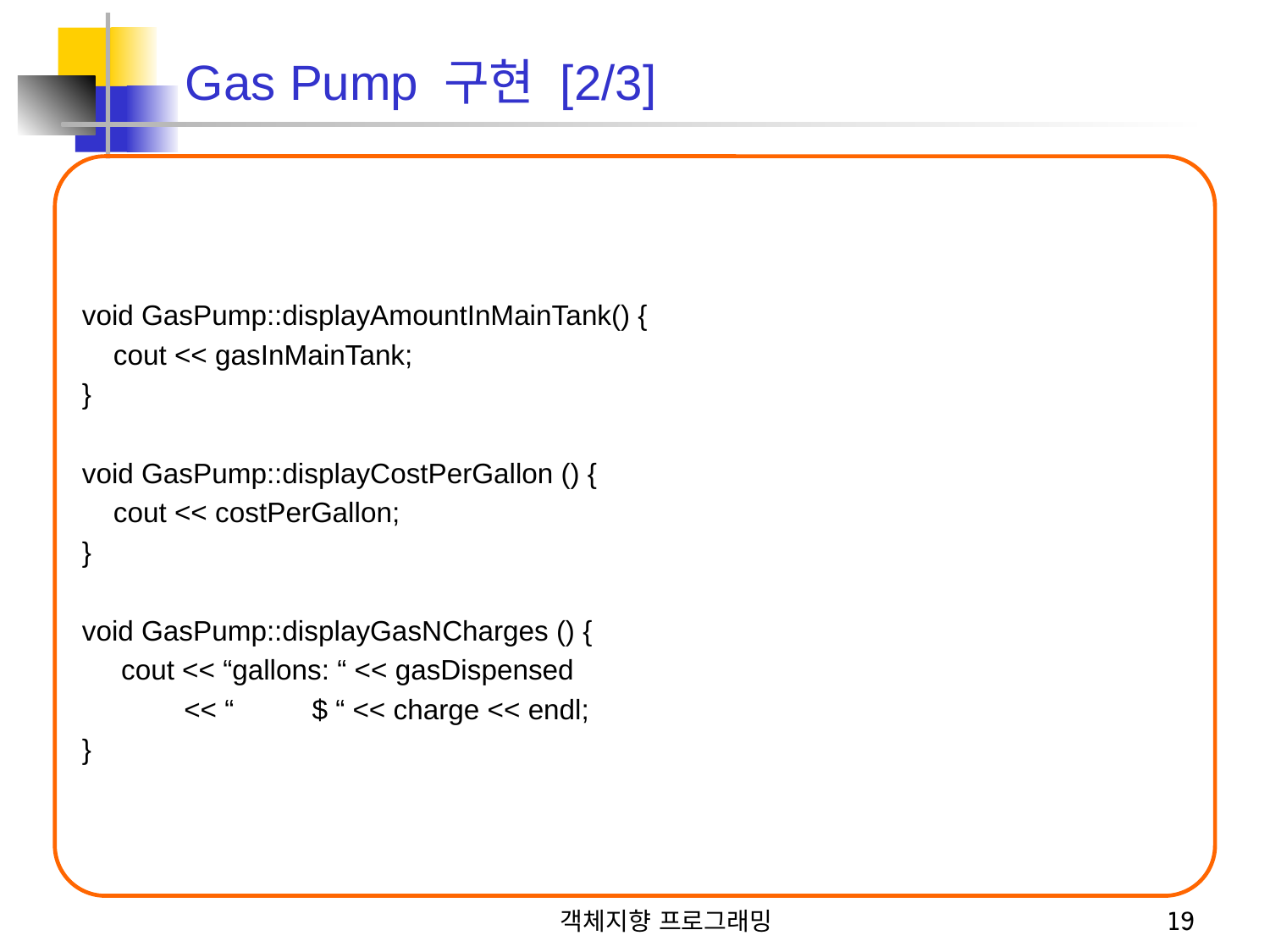

Gas Pump 구현 [2/3]
void GasPump::displayAmountInMainTank() {
    cout << gasInMainTank;
}

void GasPump::displayCostPerGallon () {
    cout << costPerGallon;
}

void GasPump::displayGasNCharges () {
     cout << “gallons: “ << gasDispensed
             << “          $ “ << charge << endl;
}
객체지향 프로그래밍
19